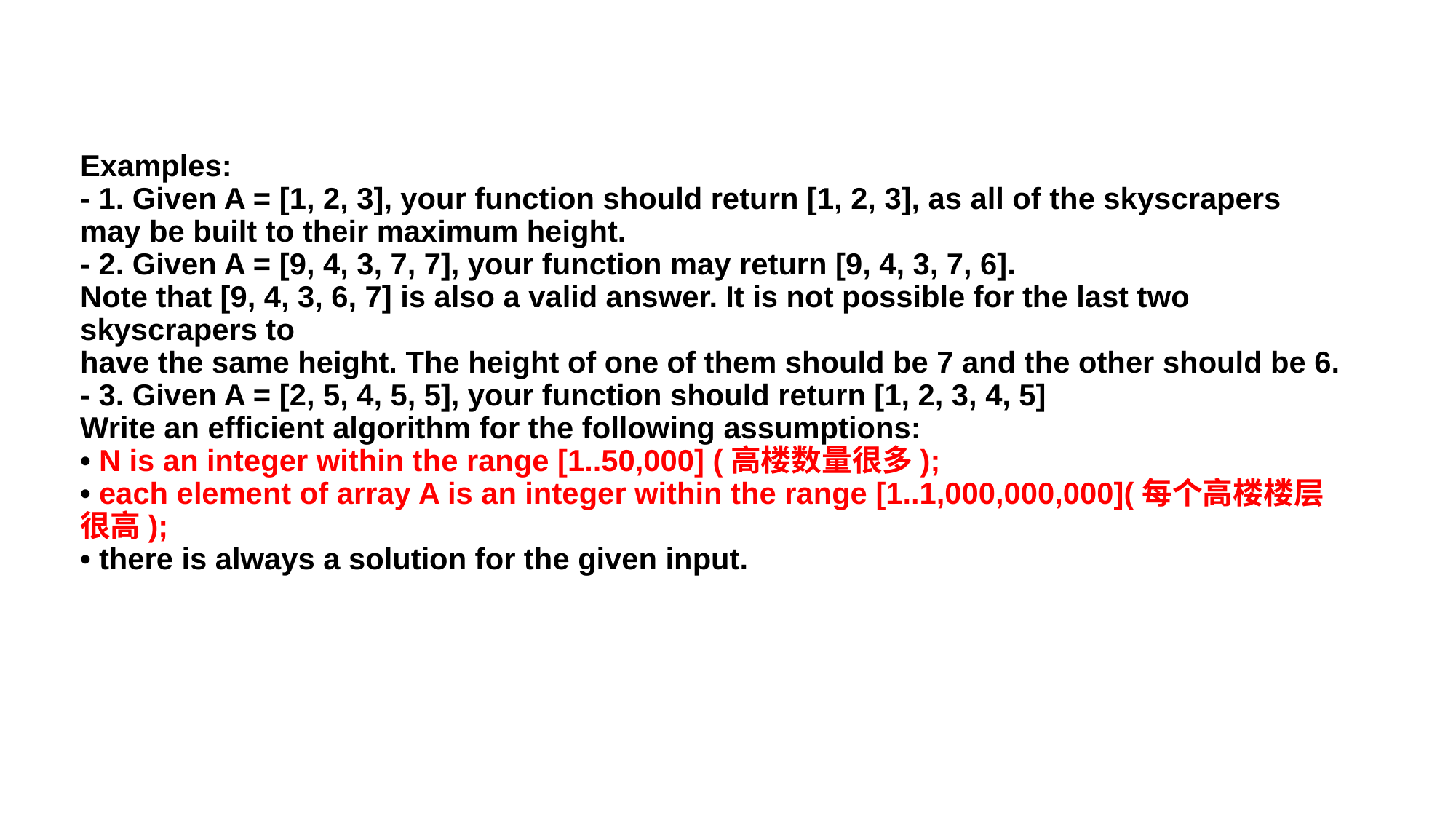

Examples:
- 1. Given A = [1, 2, 3], your function should return [1, 2, 3], as all of the skyscrapers
may be built to their maximum height.
- 2. Given A = [9, 4, 3, 7, 7], your function may return [9, 4, 3, 7, 6].
Note that [9, 4, 3, 6, 7] is also a valid answer. It is not possible for the last two skyscrapers to
have the same height. The height of one of them should be 7 and the other should be 6.
- 3. Given A = [2, 5, 4, 5, 5], your function should return [1, 2, 3, 4, 5]
Write an efficient algorithm for the following assumptions:
• N is an integer within the range [1..50,000] (高楼数量很多);
• each element of array A is an integer within the range [1..1,000,000,000](每个高楼楼层很高);
• there is always a solution for the given input.